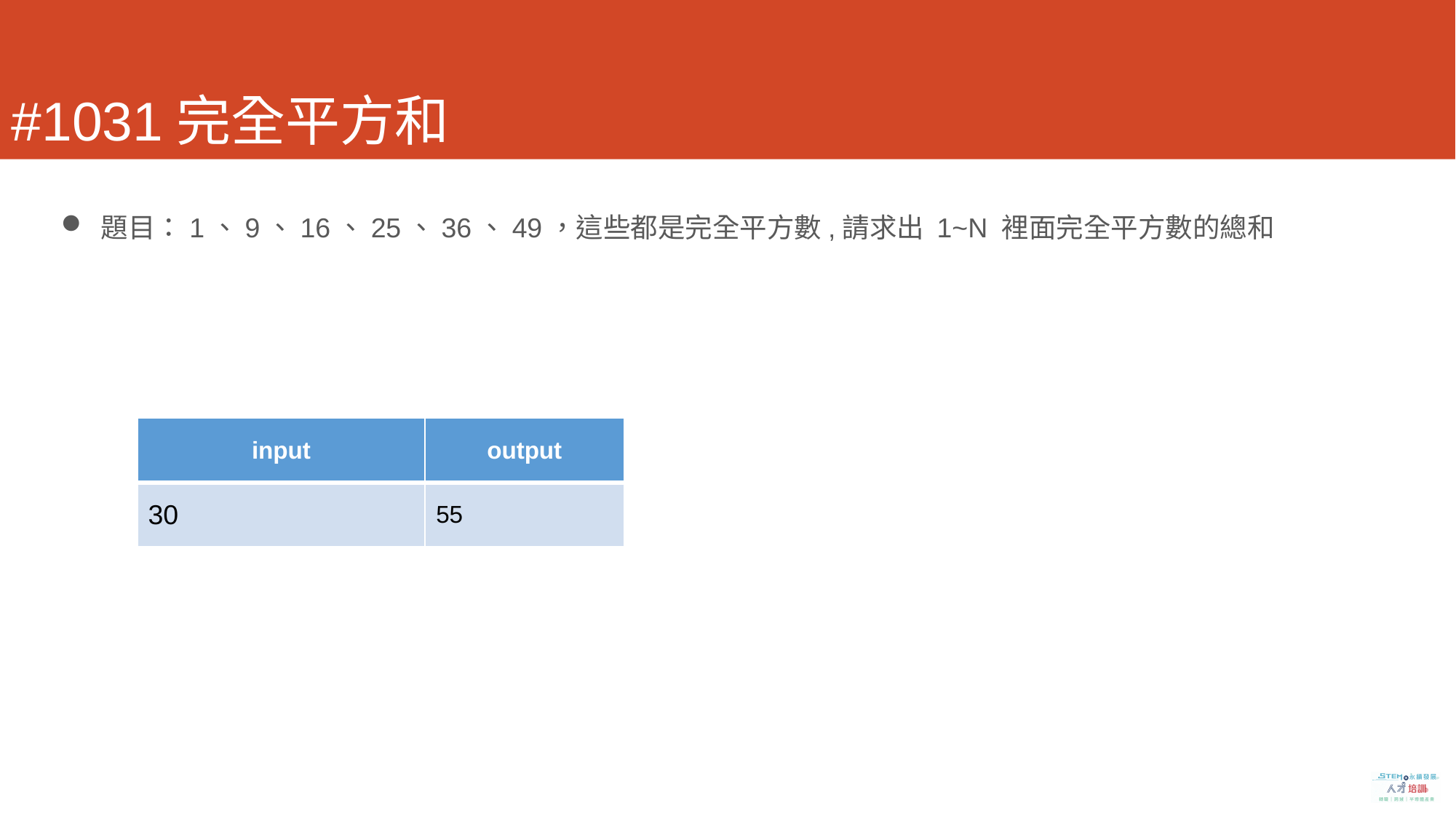

# #1031完全平方和
 題目：1、9、16、25、36、49，這些都是完全平方數,請求出 1~N 裡面完全平方數的總和
| input | output |
| --- | --- |
| 30 | 55 |